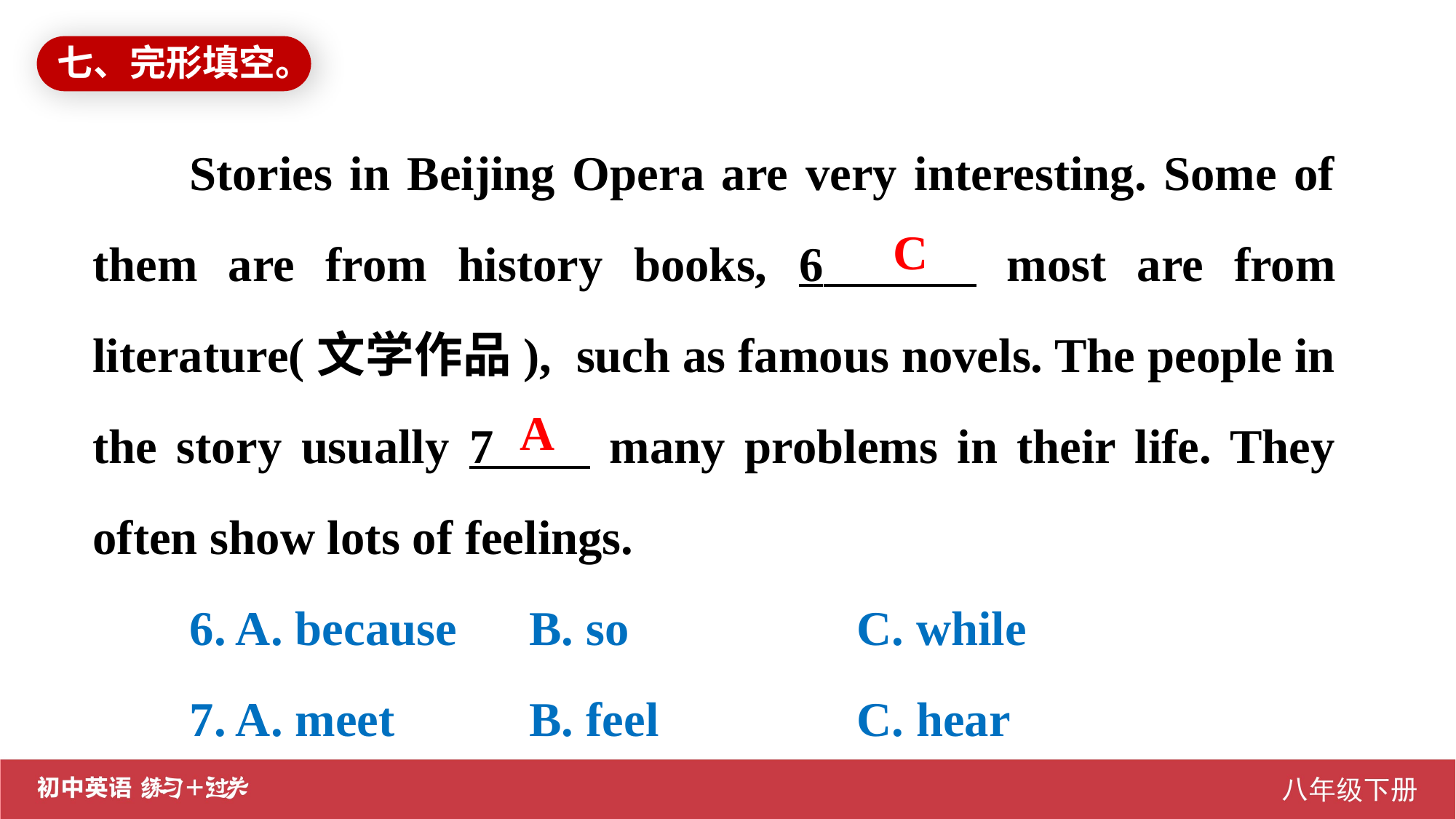

七、完形填空。

Stories in Beijing Opera are very interesting. Some of them are from history books, 6      most are from literature(文学作品),  such as famous novels. The people in the story usually 7      many problems in their life. They often show lots of feelings.
6. A. because	B. so			C. while
7. A. meet		B. feel		C. hear

C
A